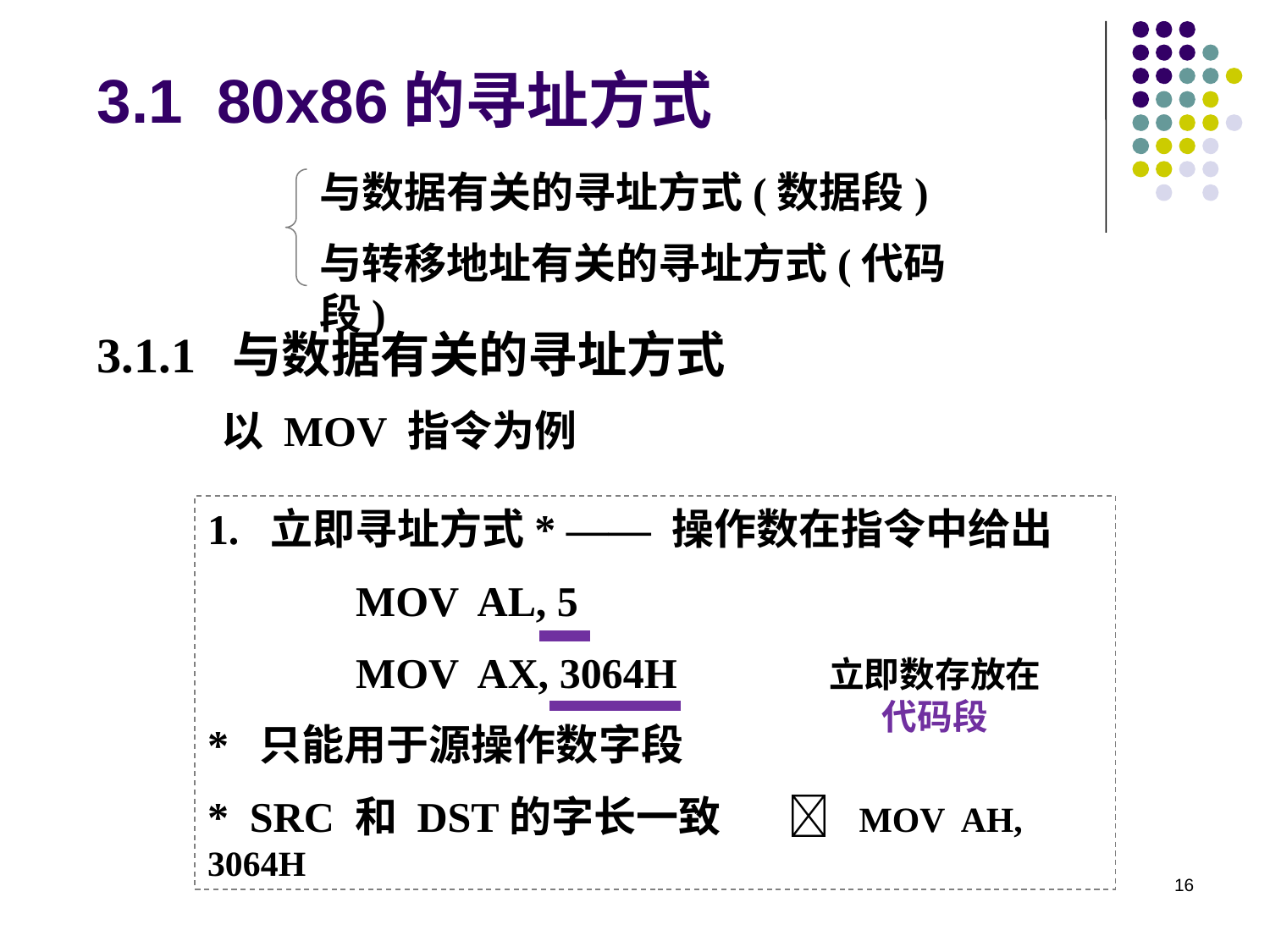

3.1  80x86的寻址方式
与数据有关的寻址方式(数据段)
与转移地址有关的寻址方式(代码段)

3.1.1  与数据有关的寻址方式
            以 MOV 指令为例
1.  立即寻址方式* —— 操作数在指令中给出
              MOV  AL, 5
              MOV  AX, 3064H
*  只能用于源操作数字段
*  SRC 和 DST的字长一致       ×  MOV  AH, 3064H
立即数存放在代码段
16